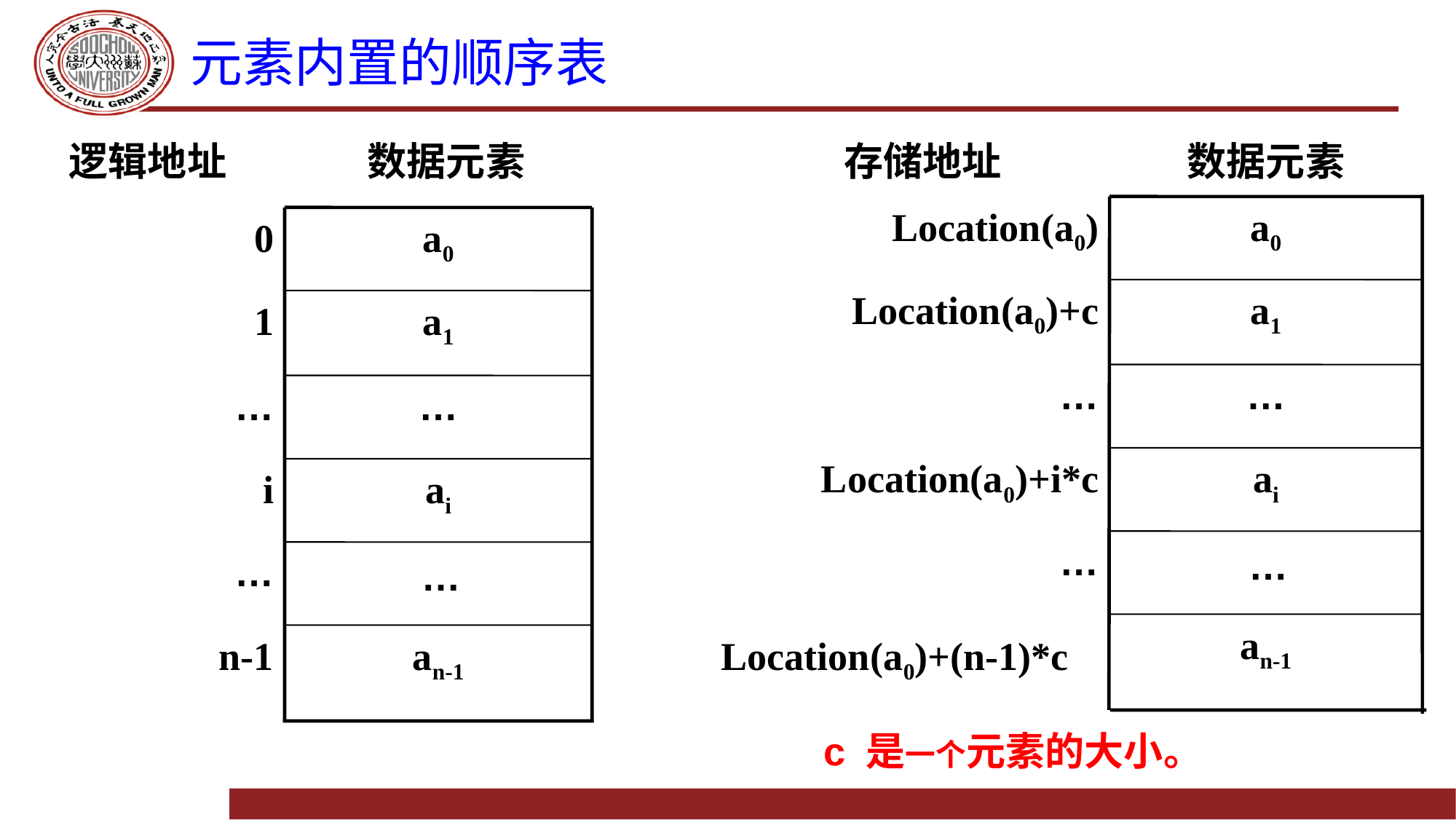

# 元素内置的顺序表
逻辑地址
数据元素
0
a0

1
a1

…
…

i
ai

…

…
n-1
an-1

存储地址
数据元素
Location(a0)

a0

Location(a0)+c
a1

…
…

Location(a0)+i*c
ai

…

…
an-1

Location(a0)+(n-1)*c

c 是一个元素的大小。